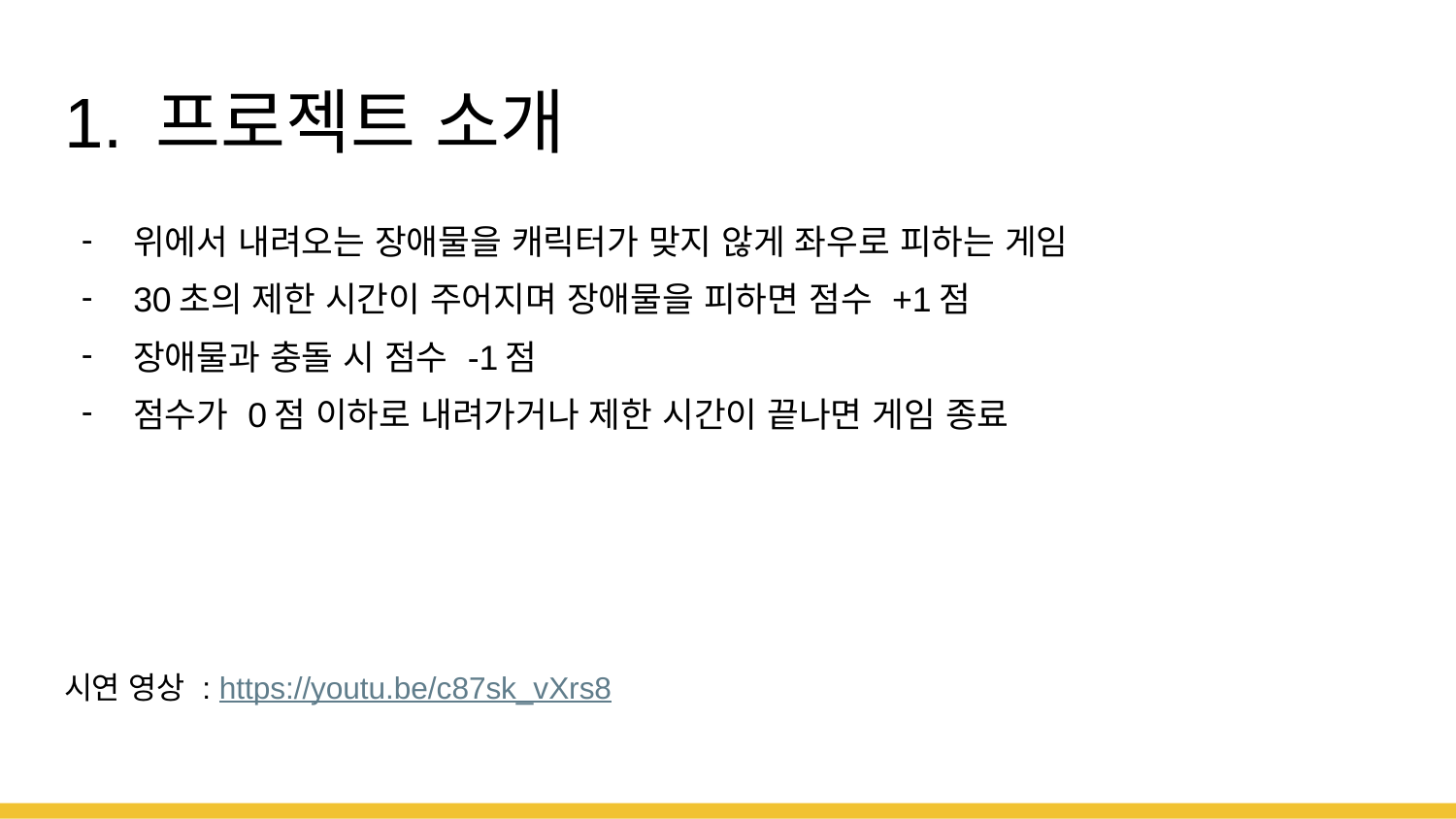

# 1. 프로젝트 소개
위에서 내려오는 장애물을 캐릭터가 맞지 않게 좌우로 피하는 게임
30초의 제한 시간이 주어지며 장애물을 피하면 점수 +1점
장애물과 충돌 시 점수 -1점
점수가 0점 이하로 내려가거나 제한 시간이 끝나면 게임 종료

시연 영상 : https://youtu.be/c87sk_vXrs8